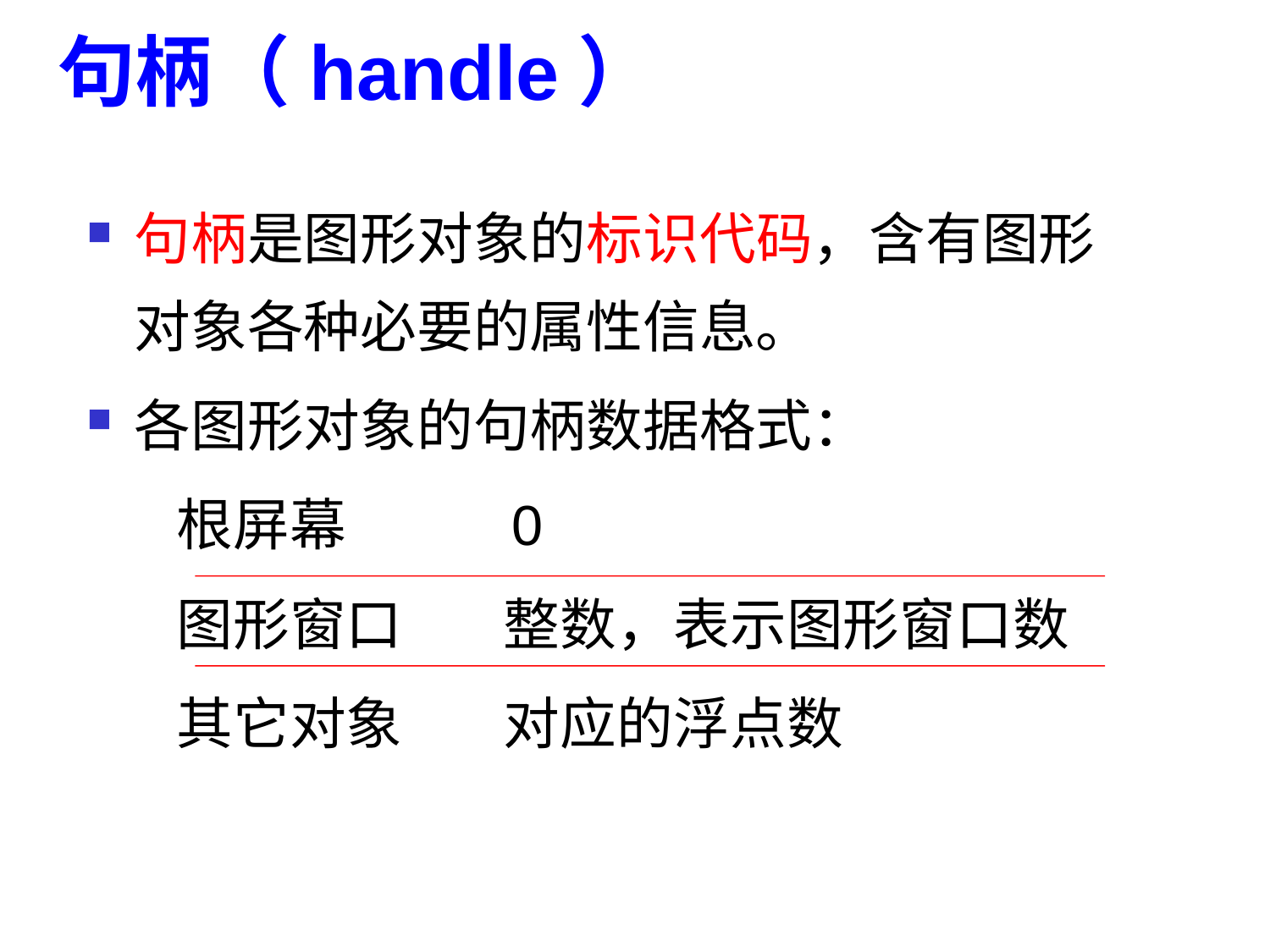

句柄（handle）
句柄是图形对象的标识代码，含有图形对象各种必要的属性信息。
各图形对象的句柄数据格式：
      根屏幕            0
      图形窗口        整数，表示图形窗口数
      其它对象        对应的浮点数